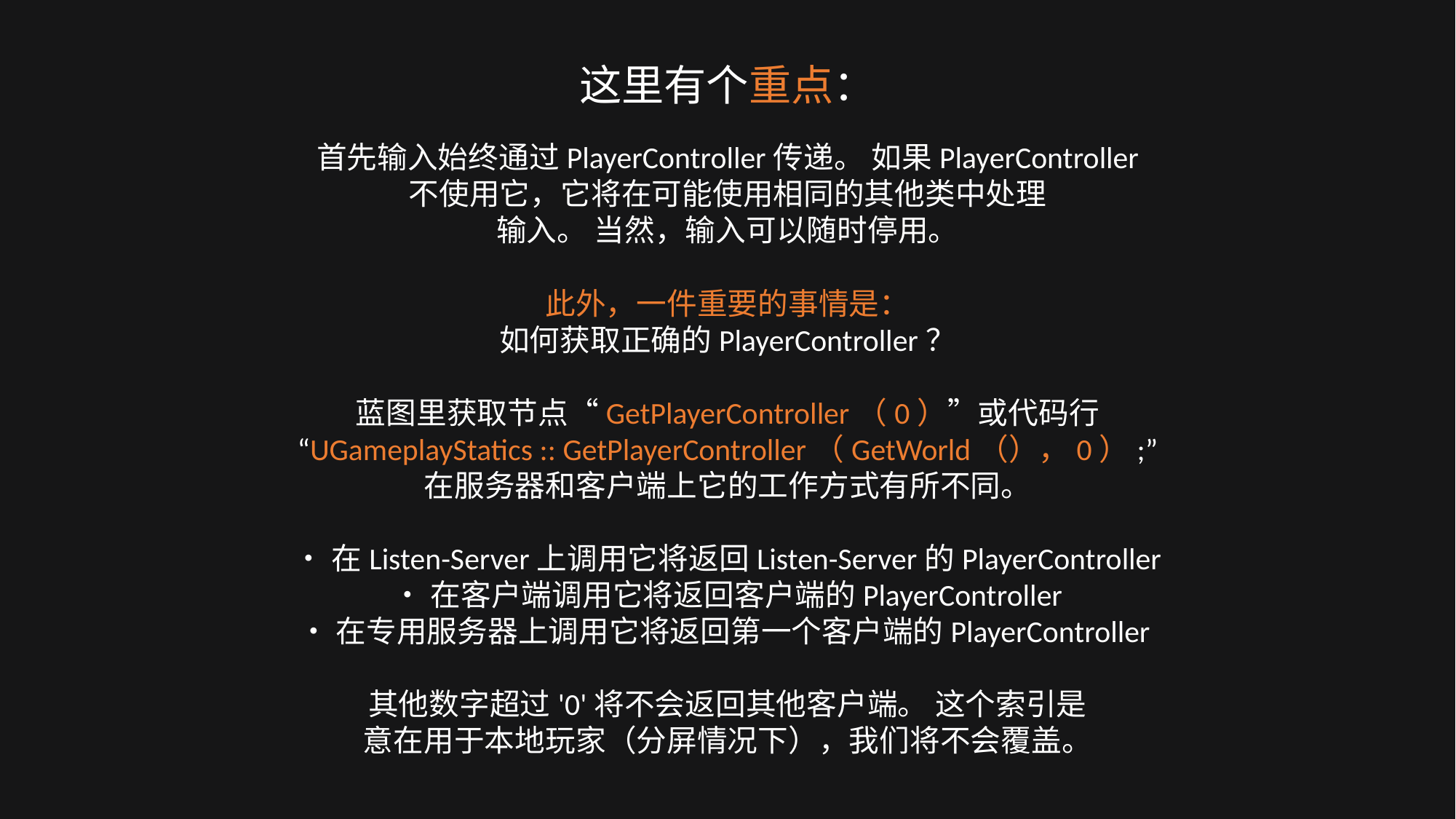

这里有个重点：
首先输入始终通过PlayerController传递。 如果PlayerController
不使用它，它将在可能使用相同的其他类中处理
输入。 当然，输入可以随时停用。

此外，一件重要的事情是：
如何获取正确的PlayerController？

蓝图里获取节点“GetPlayerController（0）”或代码行
“UGameplayStatics :: GetPlayerController（GetWorld（），0）;”
在服务器和客户端上它的工作方式有所不同。

•在Listen-Server上调用它将返回Listen-Server的PlayerController
•在客户端调用它将返回客户端的PlayerController
•在专用服务器上调用它将返回第一个客户端的PlayerController

其他数字超过'0'将不会返回其他客户端。 这个索引是
意在用于本地玩家（分屏情况下），我们将不会覆盖。